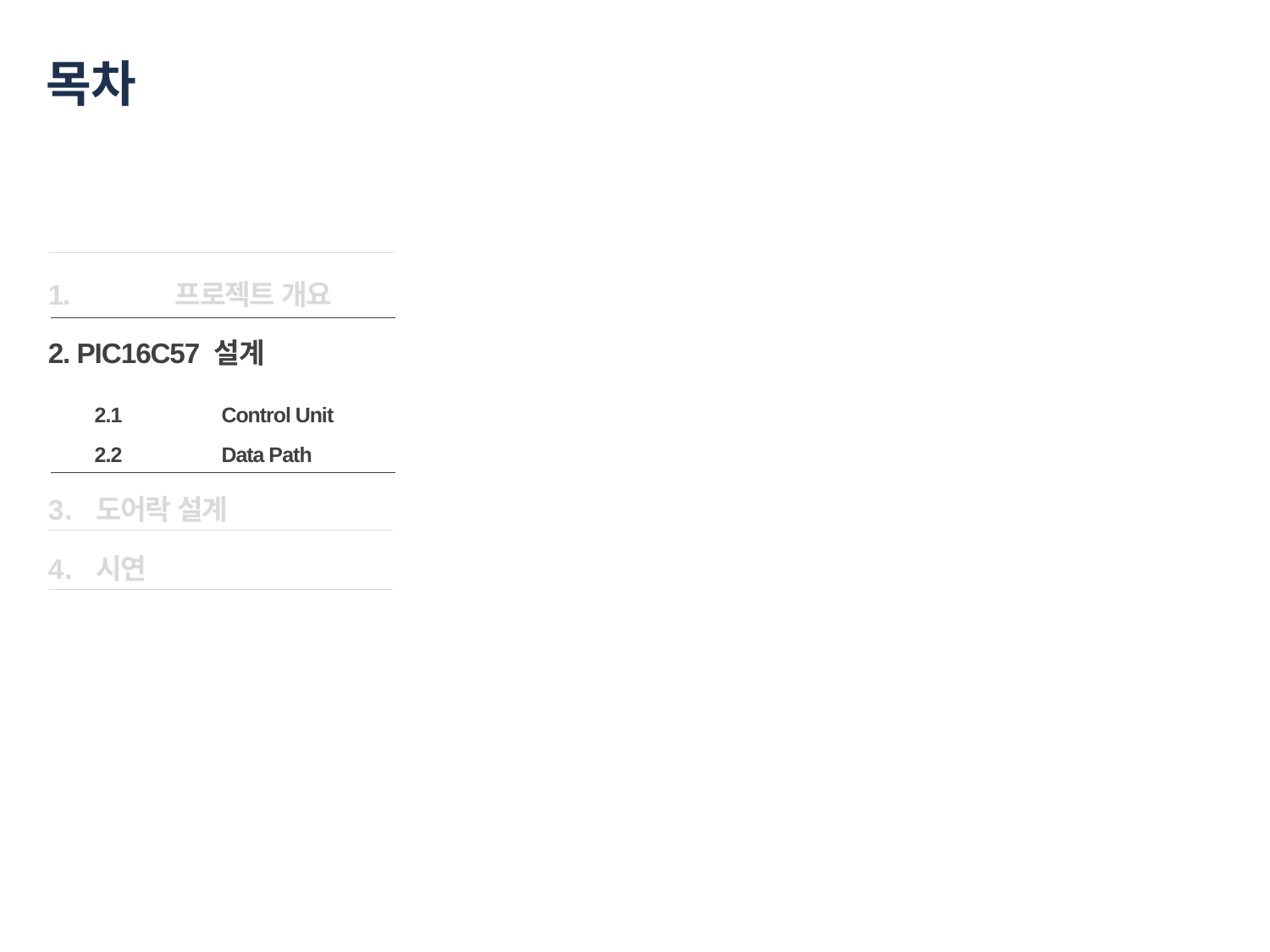

# 목차
1.	프로젝트 개요
2. PIC16C57 설계
	2.1	Control Unit
	2.2	Data Path
도어락 설계
시연